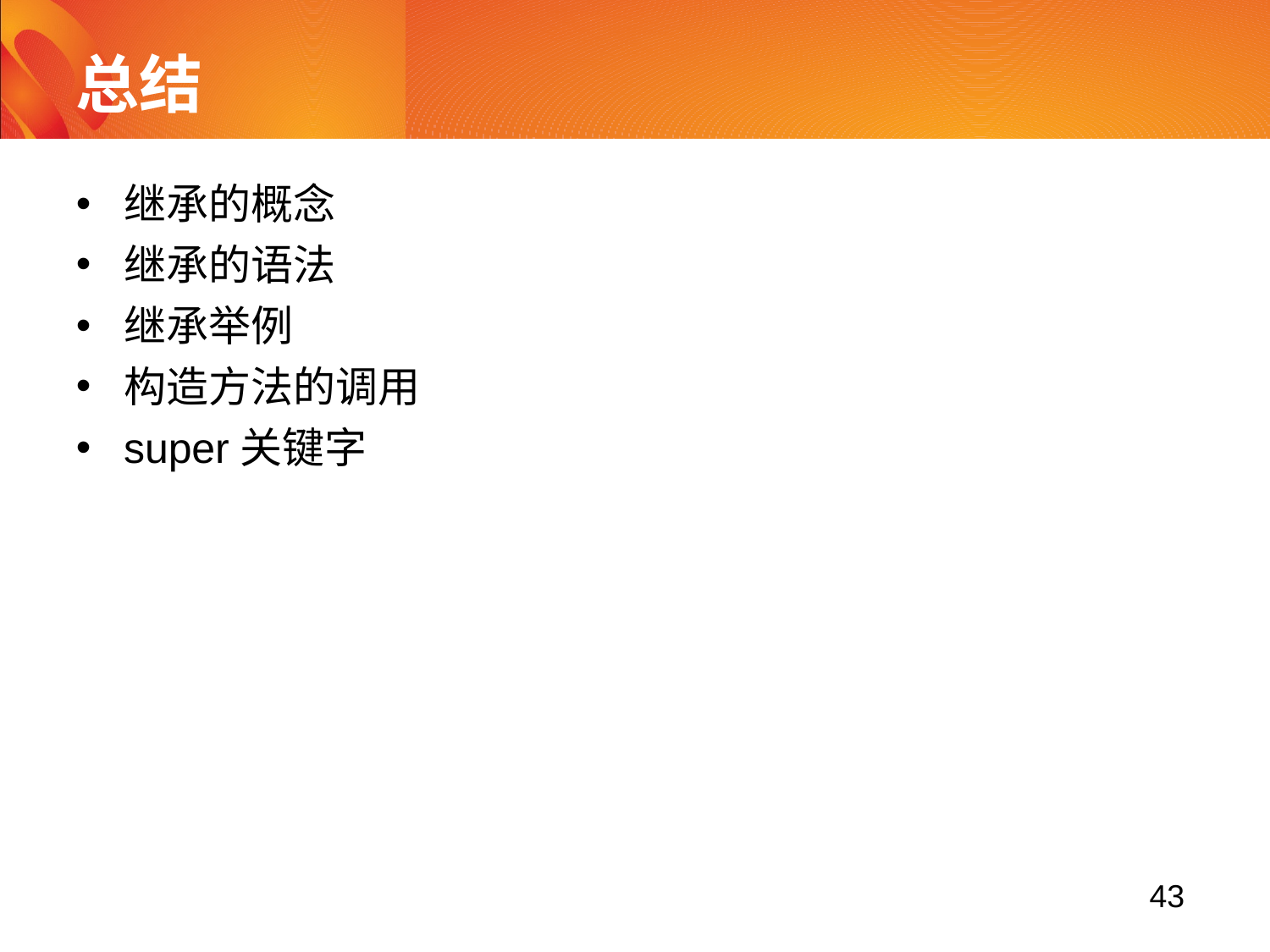

# 总结
继承的概念
继承的语法
继承举例
构造方法的调用
super关键字